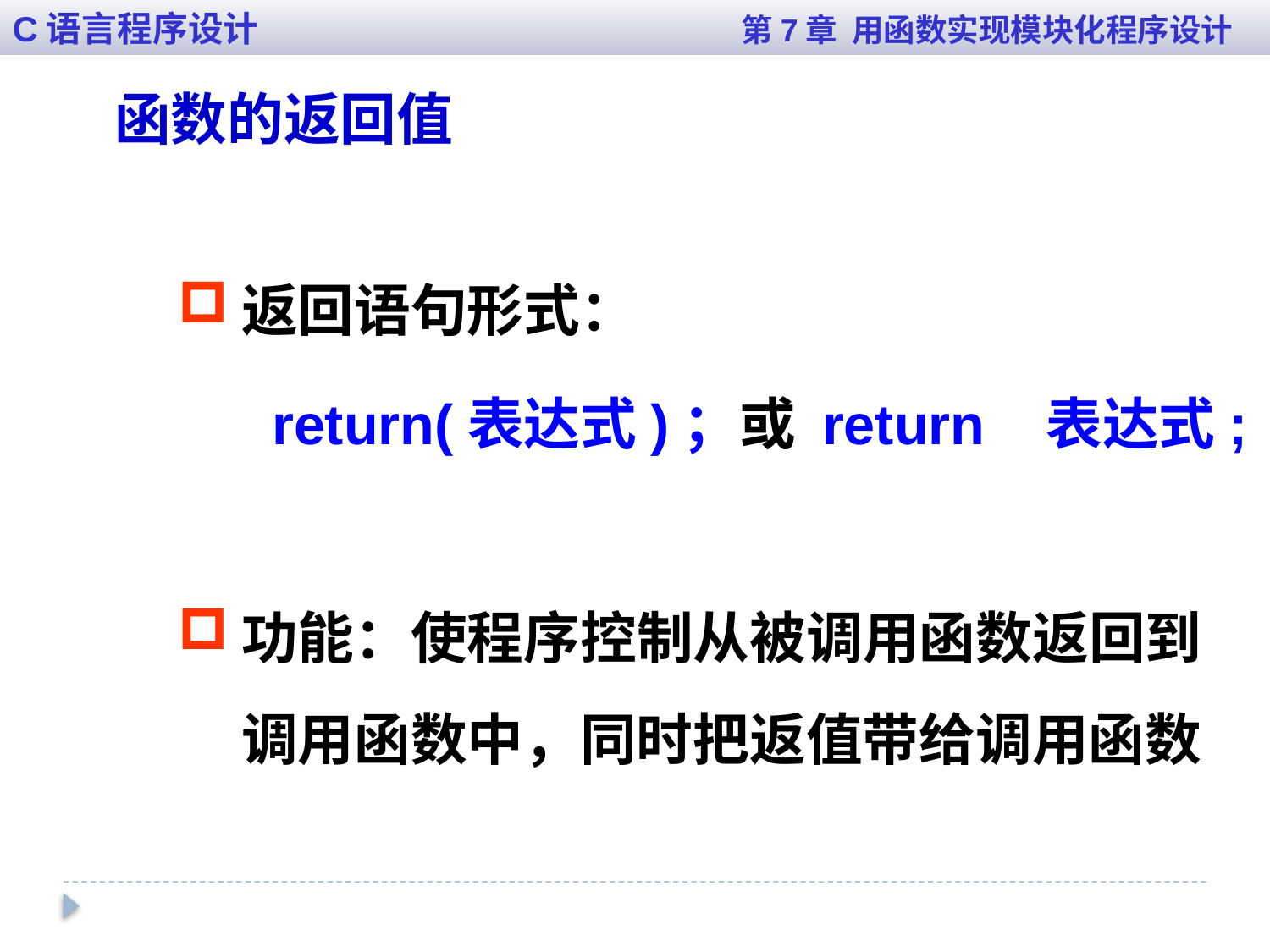

C语言程序设计                                                            第7章  用函数实现模块化程序设计
函数的返回值

返回语句形式：
      return(表达式)；或 return   表达式;
功能：使程序控制从被调用函数返回到调用函数中，同时把返值带给调用函数